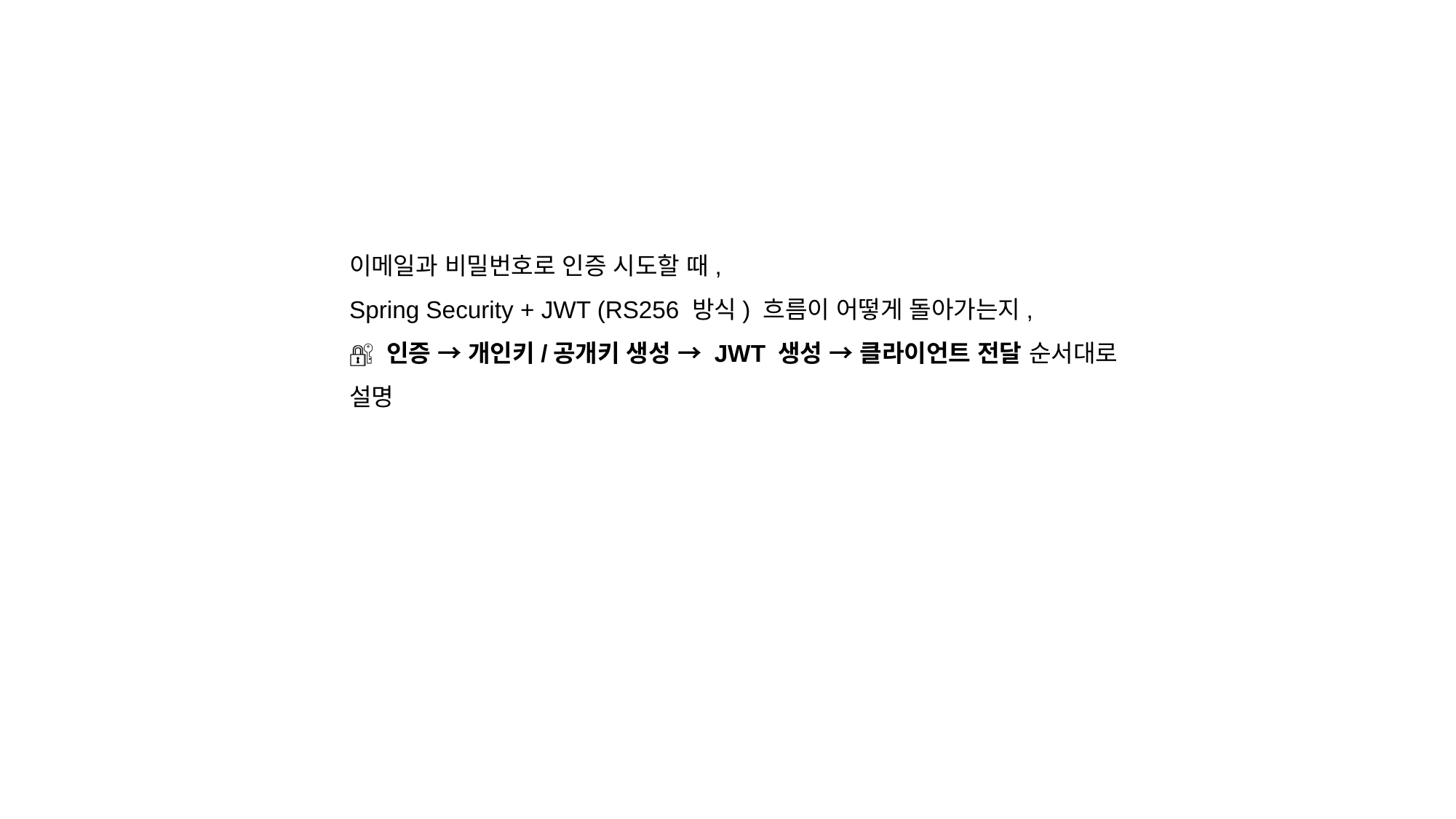

이메일과 비밀번호로 인증 시도할 때,
Spring Security + JWT (RS256 방식) 흐름이 어떻게 돌아가는지,
🔐 인증 → 개인키/공개키 생성 → JWT 생성 → 클라이언트 전달 순서대로 설명